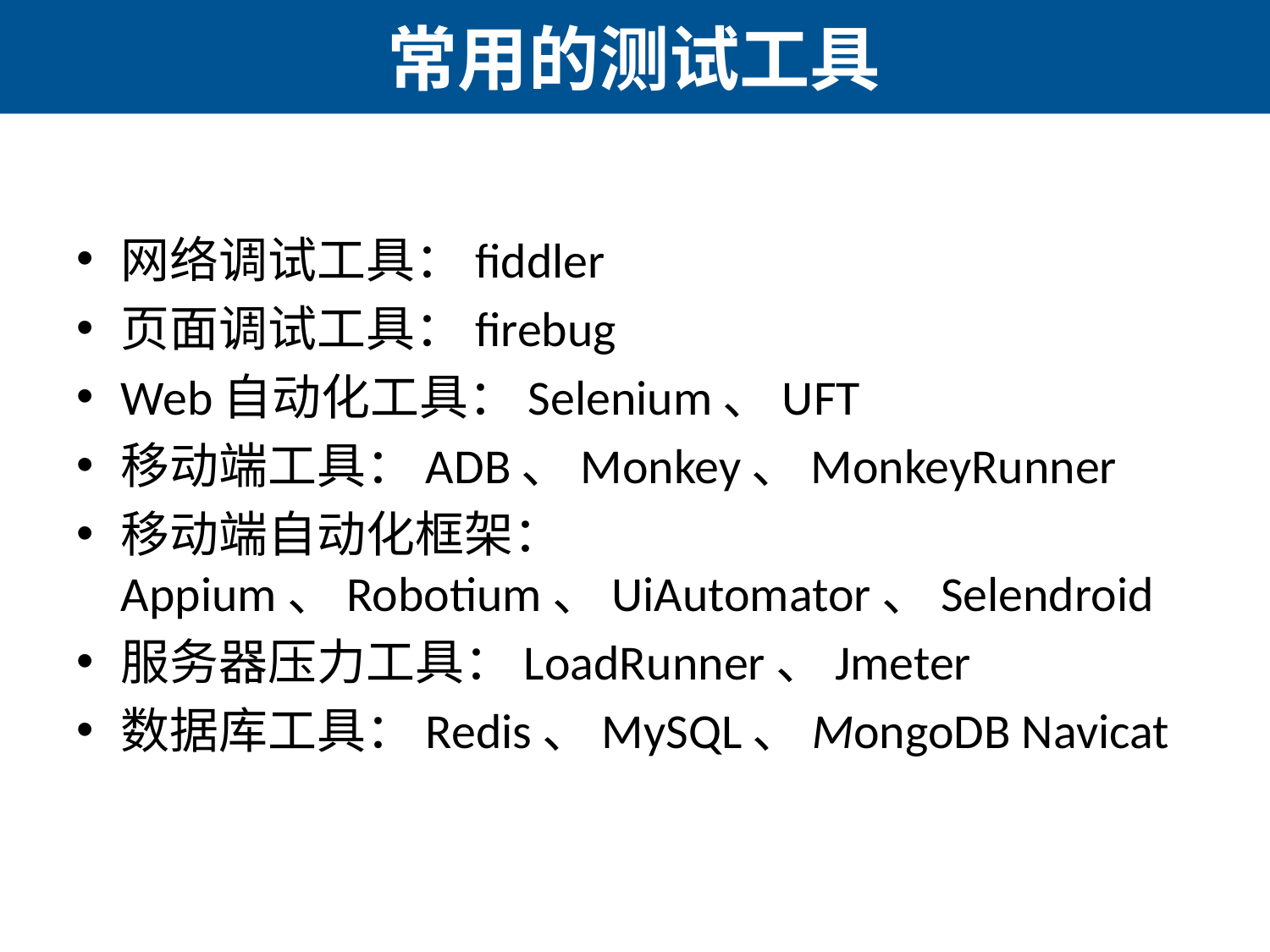

# 常用的测试工具
网络调试工具：fiddler
页面调试工具：firebug
Web自动化工具：Selenium、UFT
移动端工具：ADB、Monkey、MonkeyRunner
移动端自动化框架：Appium、Robotium、UiAutomator、Selendroid
服务器压力工具：LoadRunner、Jmeter
数据库工具：Redis、MySQL、MongoDB Navicat